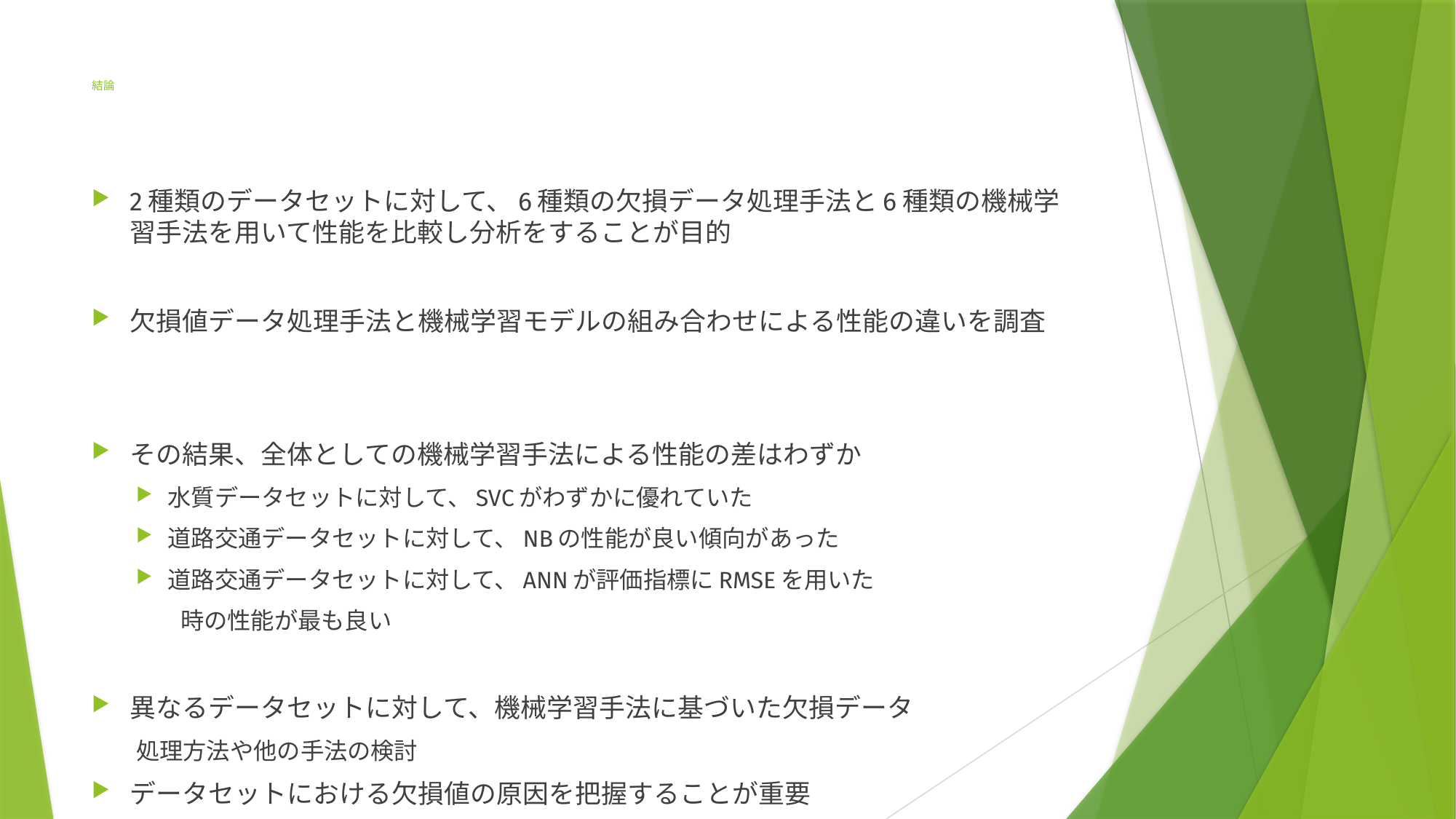

# 結論
2種類のデータセットに対して、6種類の欠損データ処理手法と6種類の機械学習手法を用いて性能を比較し分析をすることが目的

欠損値データ処理手法と機械学習モデルの組み合わせによる性能の違いを調査

その結果、全体としての機械学習手法による性能の差はわずか
水質データセットに対して、SVCがわずかに優れていた
道路交通データセットに対して、NBの性能が良い傾向があった
道路交通データセットに対して、ANNが評価指標にRMSEを用いた
時の性能が最も良い

異なるデータセットに対して、機械学習手法に基づいた欠損データ
処理方法や他の手法の検討
データセットにおける欠損値の原因を把握することが重要